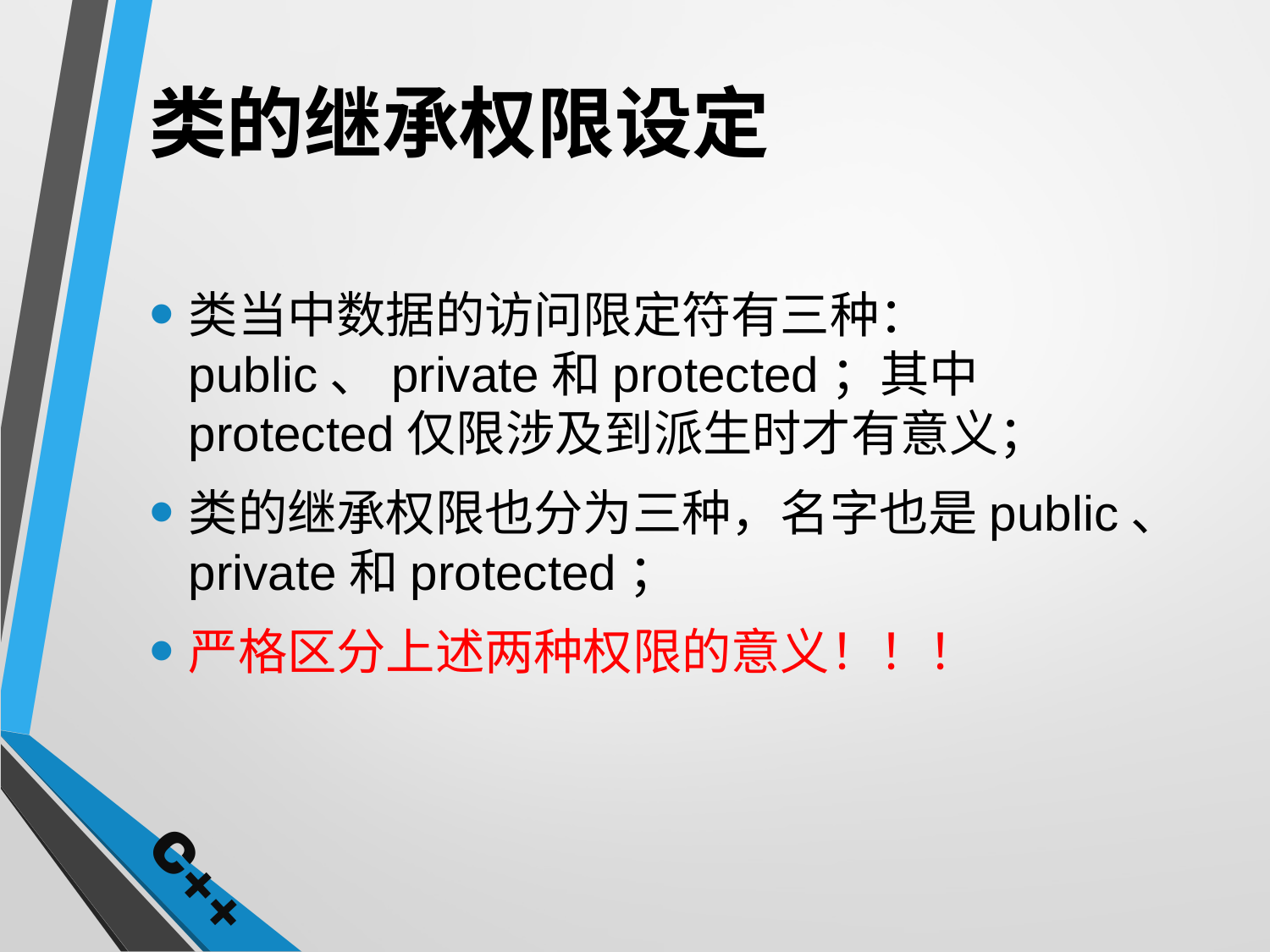

# 类的继承权限设定
类当中数据的访问限定符有三种：public、private和protected；其中protected仅限涉及到派生时才有意义；
类的继承权限也分为三种，名字也是public、private和protected；
严格区分上述两种权限的意义！！！